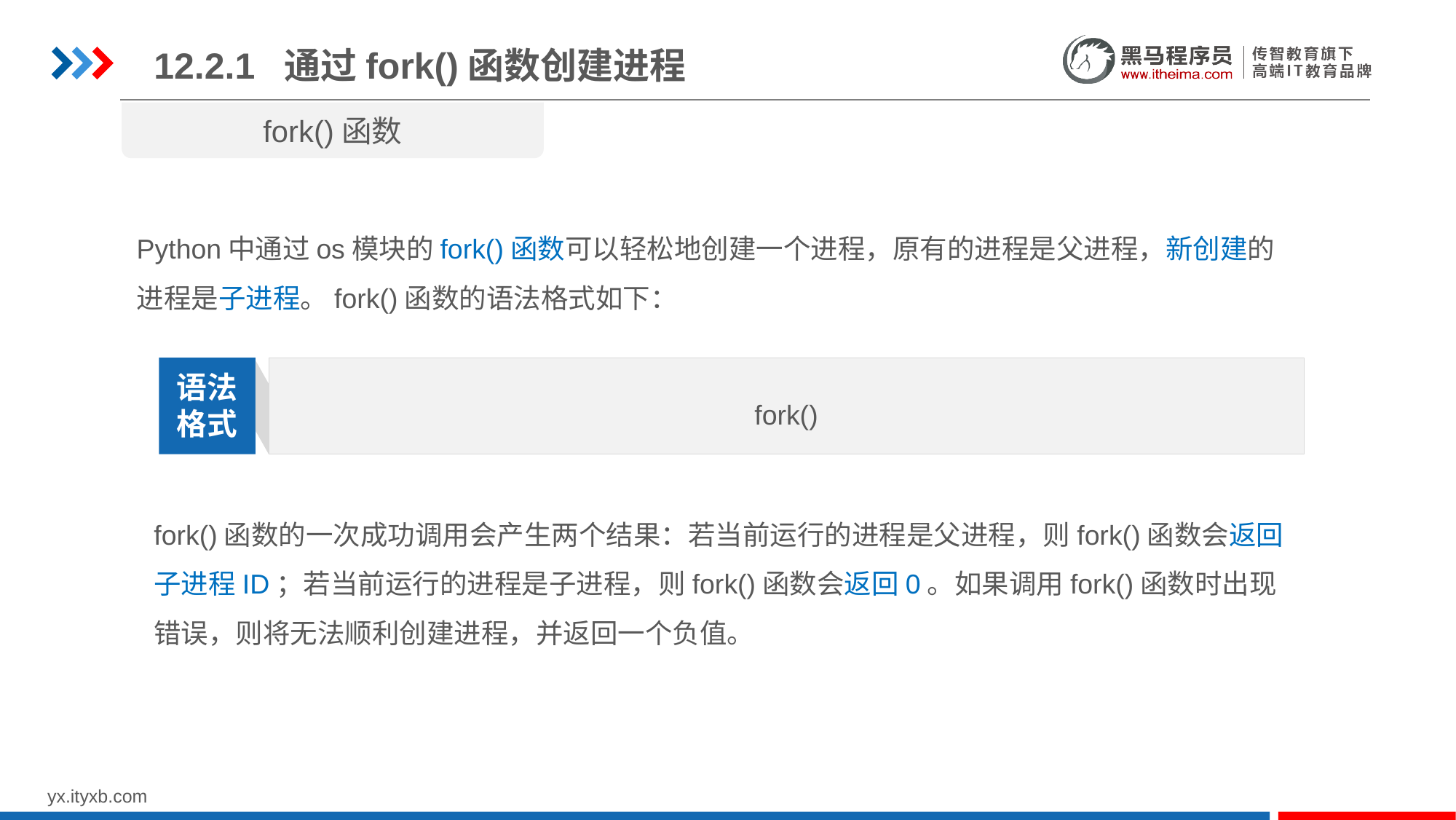

12.2.1  通过fork()函数创建进程

fork()函数
Python中通过os模块的fork()函数可以轻松地创建一个进程，原有的进程是父进程，新创建的进程是子进程。fork()函数的语法格式如下：

fork()

语法
格式
fork()函数的一次成功调用会产生两个结果：若当前运行的进程是父进程，则fork()函数会返回子进程ID；若当前运行的进程是子进程，则fork()函数会返回0。如果调用fork()函数时出现错误，则将无法顺利创建进程，并返回一个负值。